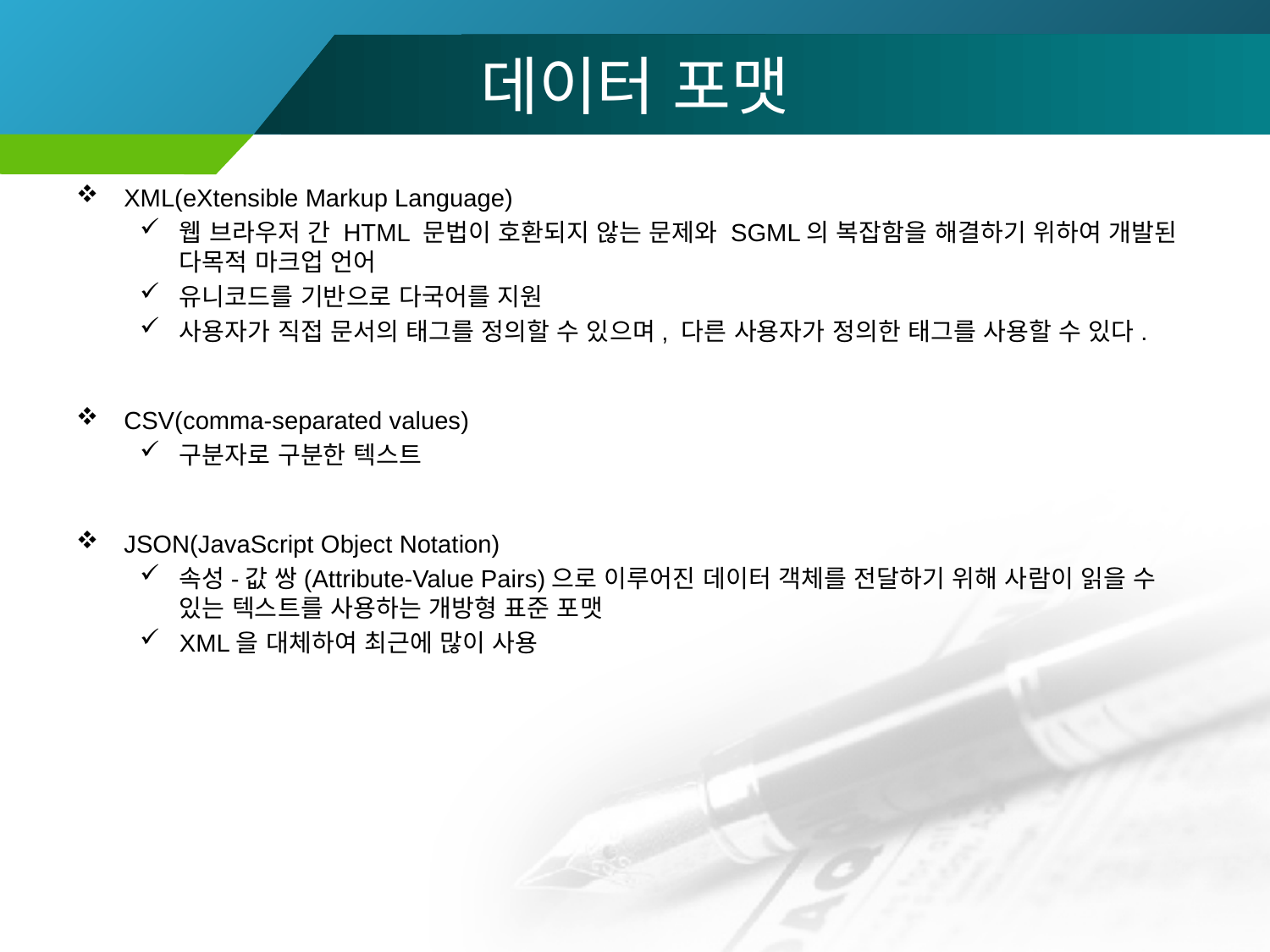

# 데이터 포맷
XML(eXtensible Markup Language)
웹 브라우저 간 HTML 문법이 호환되지 않는 문제와 SGML의 복잡함을 해결하기 위하여 개발된 다목적 마크업 언어
유니코드를 기반으로 다국어를 지원
사용자가 직접 문서의 태그를 정의할 수 있으며, 다른 사용자가 정의한 태그를 사용할 수 있다.

CSV(comma-separated values)
구분자로 구분한 텍스트

JSON(JavaScript Object Notation)
속성-값 쌍(Attribute-Value Pairs)으로 이루어진 데이터 객체를 전달하기 위해 사람이 읽을 수 있는 텍스트를 사용하는 개방형 표준 포맷
XML을 대체하여 최근에 많이 사용